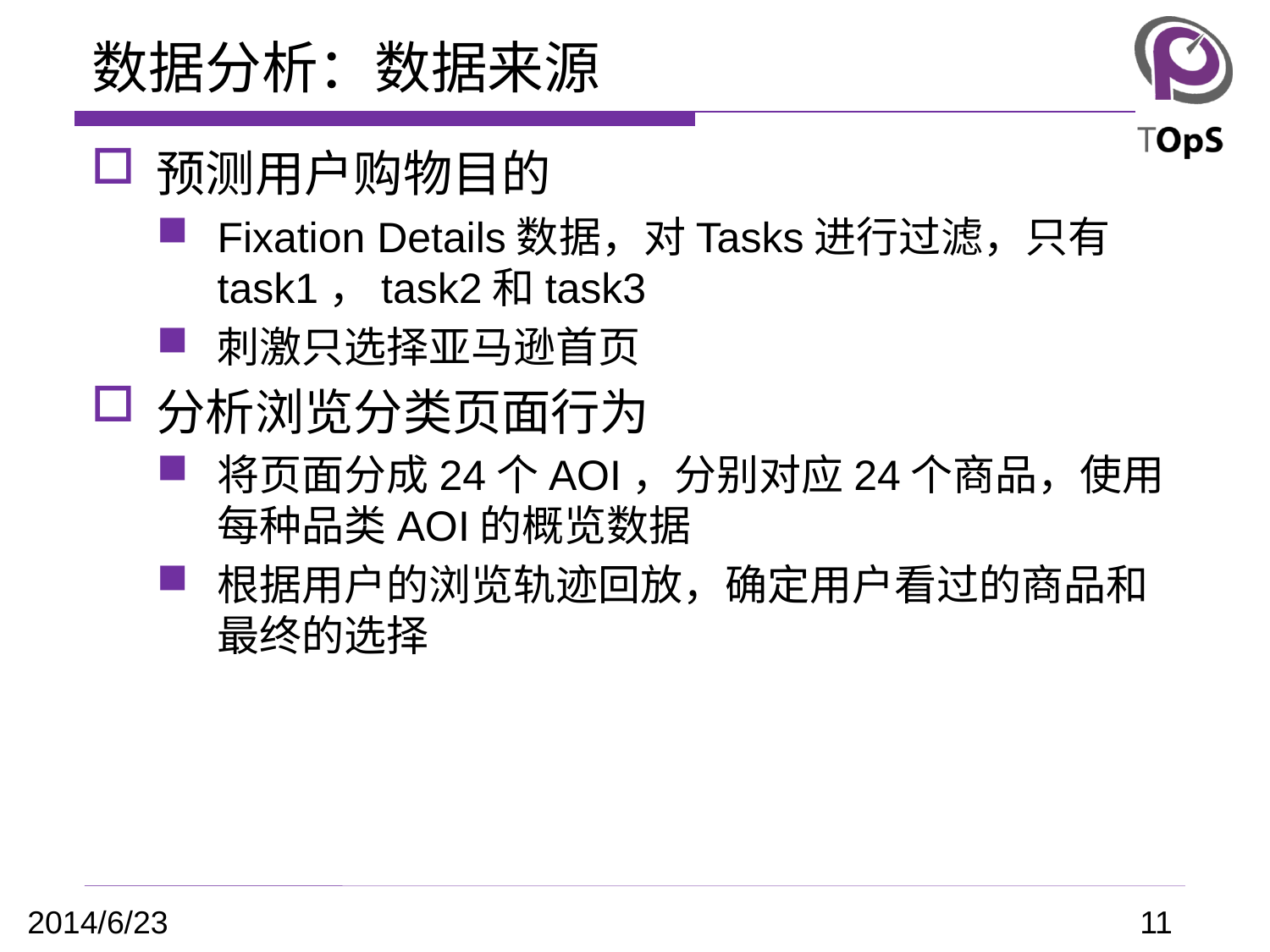

# 数据分析：数据来源
预测用户购物目的
Fixation Details数据，对Tasks进行过滤，只有task1，task2和task3
刺激只选择亚马逊首页
分析浏览分类页面行为
将页面分成24个AOI，分别对应24个商品，使用每种品类AOI的概览数据
根据用户的浏览轨迹回放，确定用户看过的商品和最终的选择

11
2014/6/23